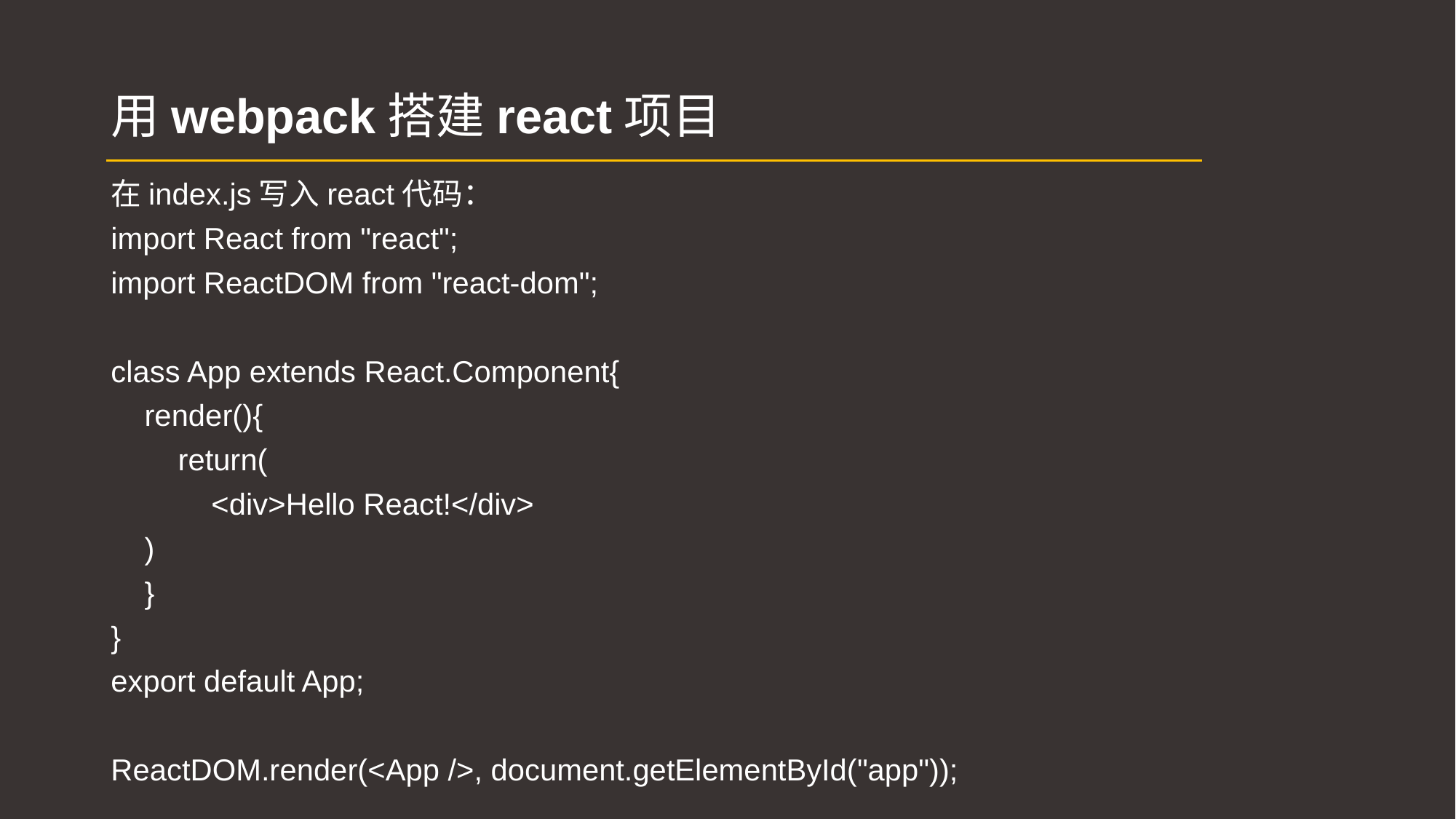

# 用webpack搭建react项目
在index.js写入react代码：
import React from "react";
import ReactDOM from "react-dom";

class App extends React.Component{
    render(){
        return(
            <div>Hello React!</div>
    )
    }
}
export default App;

ReactDOM.render(<App />, document.getElementById("app"));